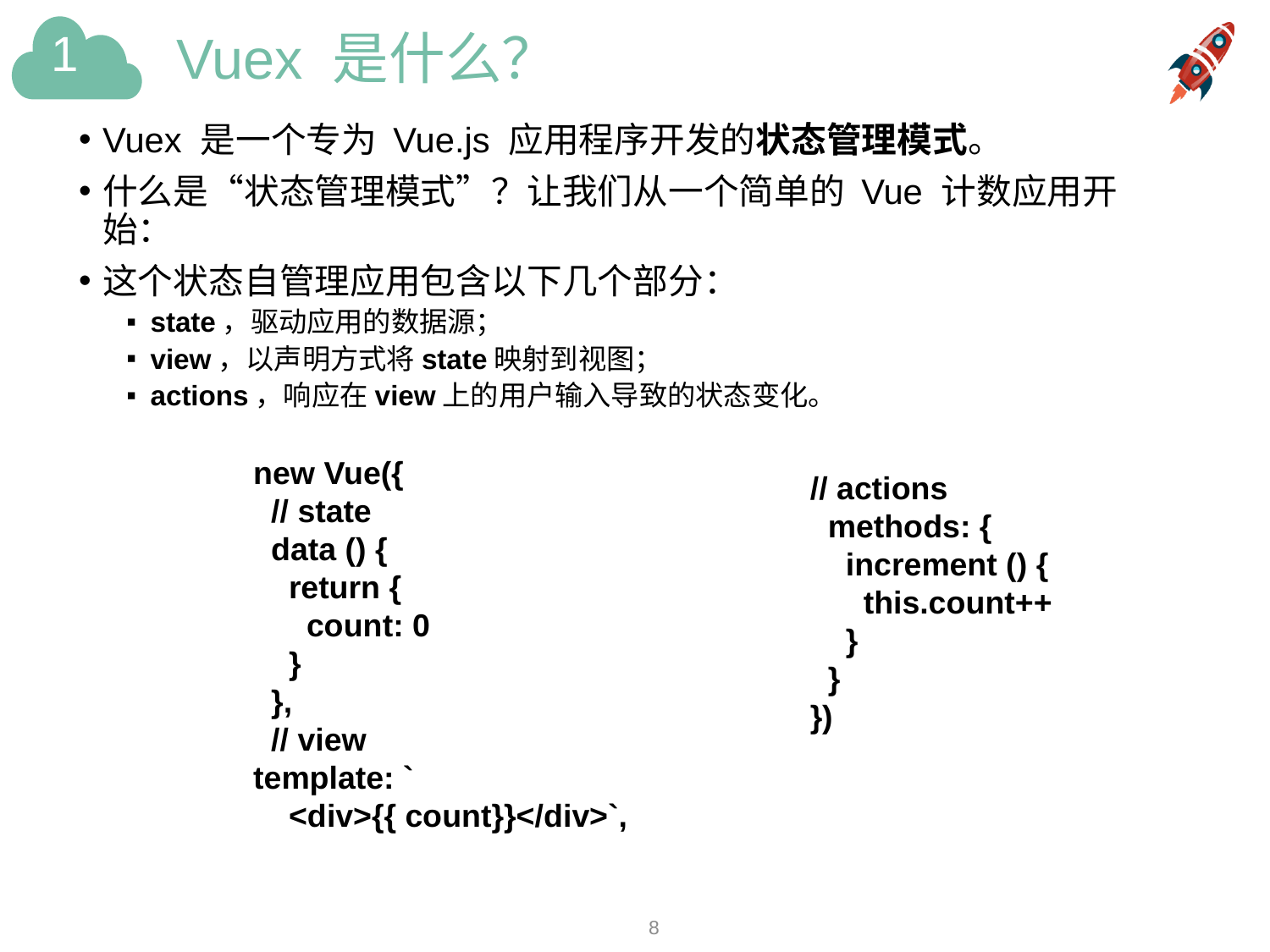

# Vuex 是什么？
Vuex 是一个专为 Vue.js 应用程序开发的状态管理模式。
什么是“状态管理模式”？让我们从一个简单的 Vue 计数应用开始：
这个状态自管理应用包含以下几个部分：
state，驱动应用的数据源；
view，以声明方式将state映射到视图；
actions，响应在view上的用户输入导致的状态变化。

new Vue({
  // state
  data () {
    return {
      count: 0
    }
  },
  // view
template: `
    <div>{{ count}}</div>`,

// actions
  methods: {
    increment () {
      this.count++
    }
  }
})
8